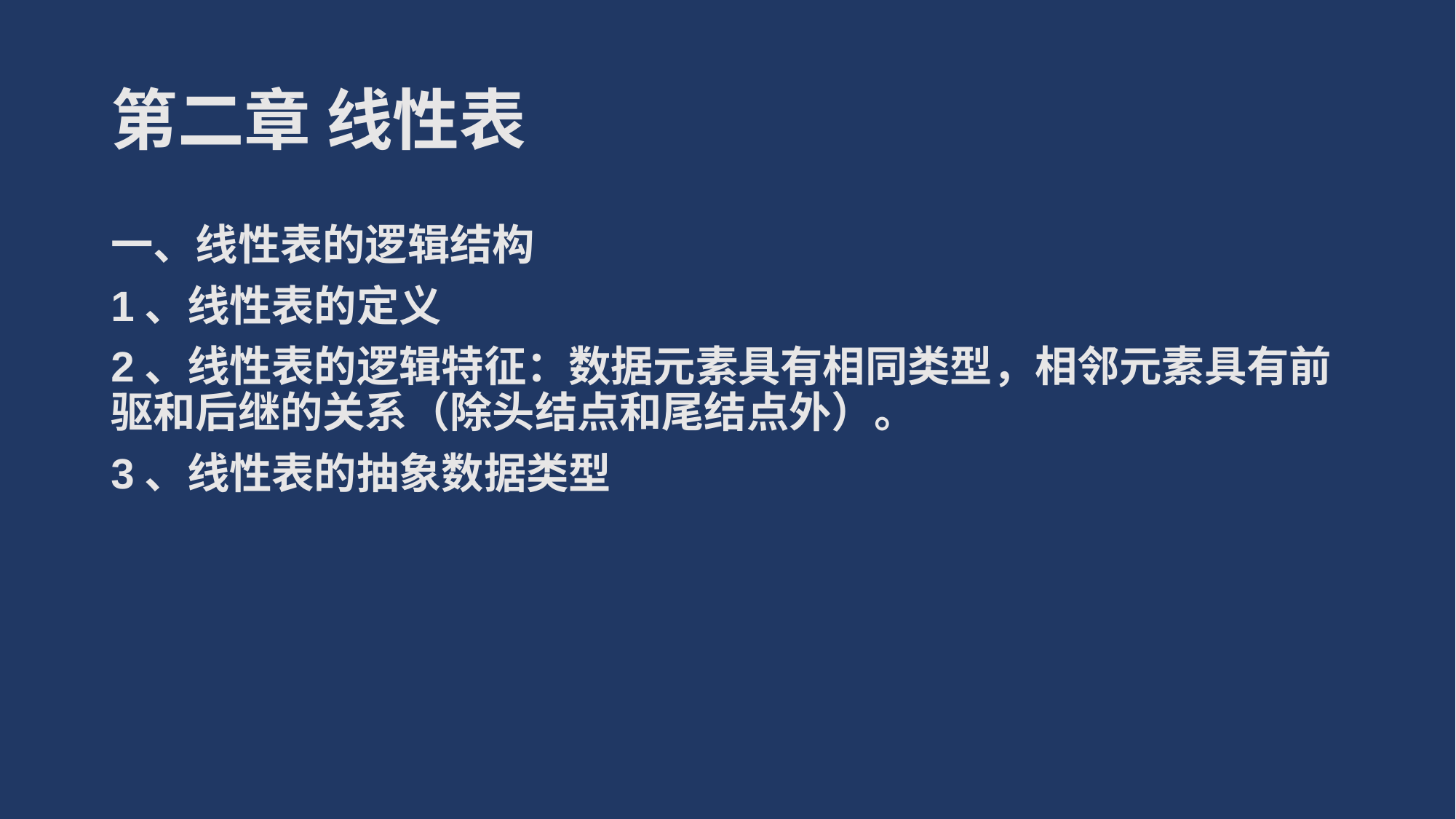

# 第二章 线性表
一、线性表的逻辑结构
1、线性表的定义
2、线性表的逻辑特征：数据元素具有相同类型，相邻元素具有前驱和后继的关系（除头结点和尾结点外）。
3、线性表的抽象数据类型